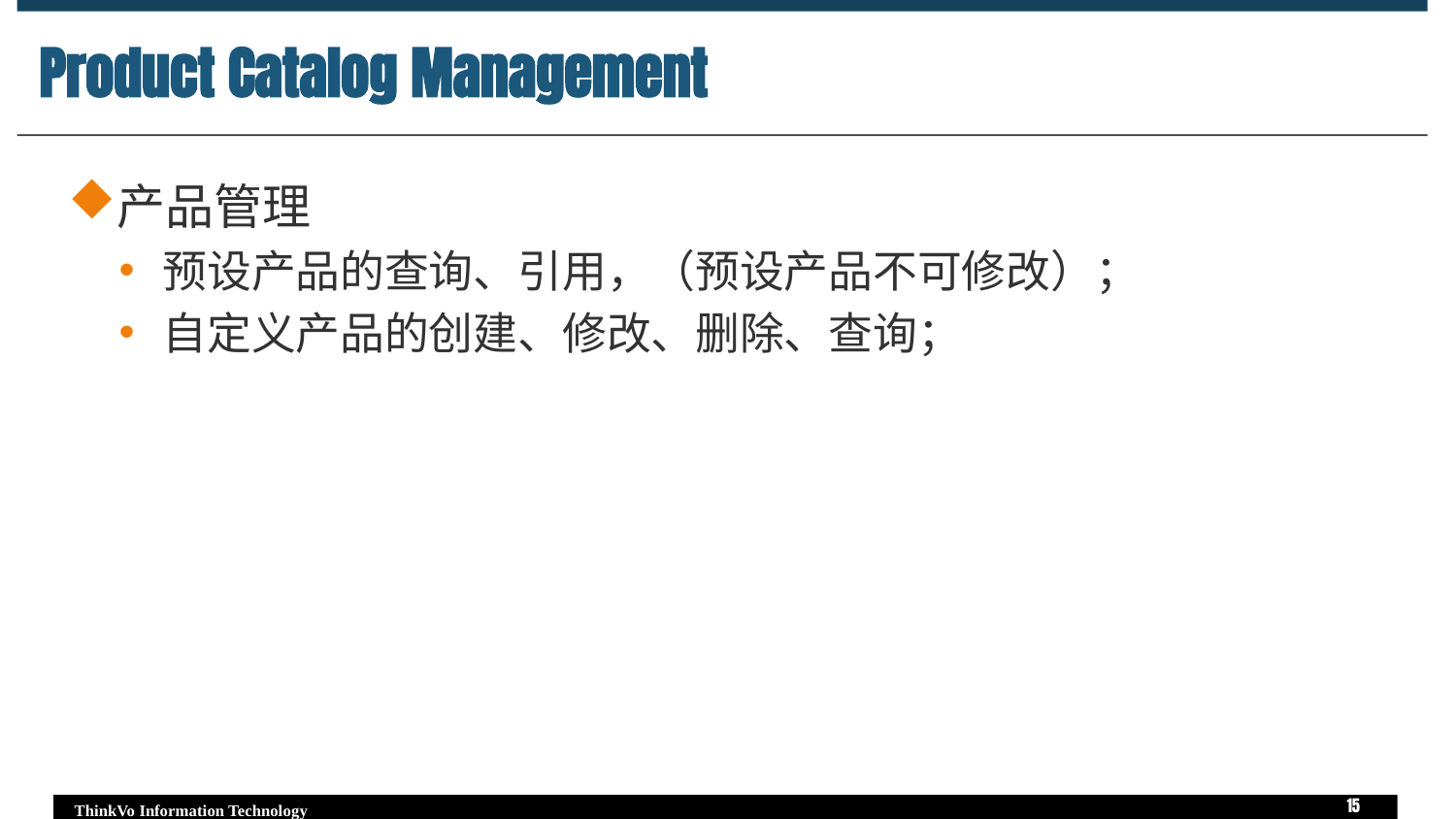

# Product Catalog Management
产品管理
预设产品的查询、引用，（预设产品不可修改）；
自定义产品的创建、修改、删除、查询；
15
ThinkVo Information Technology